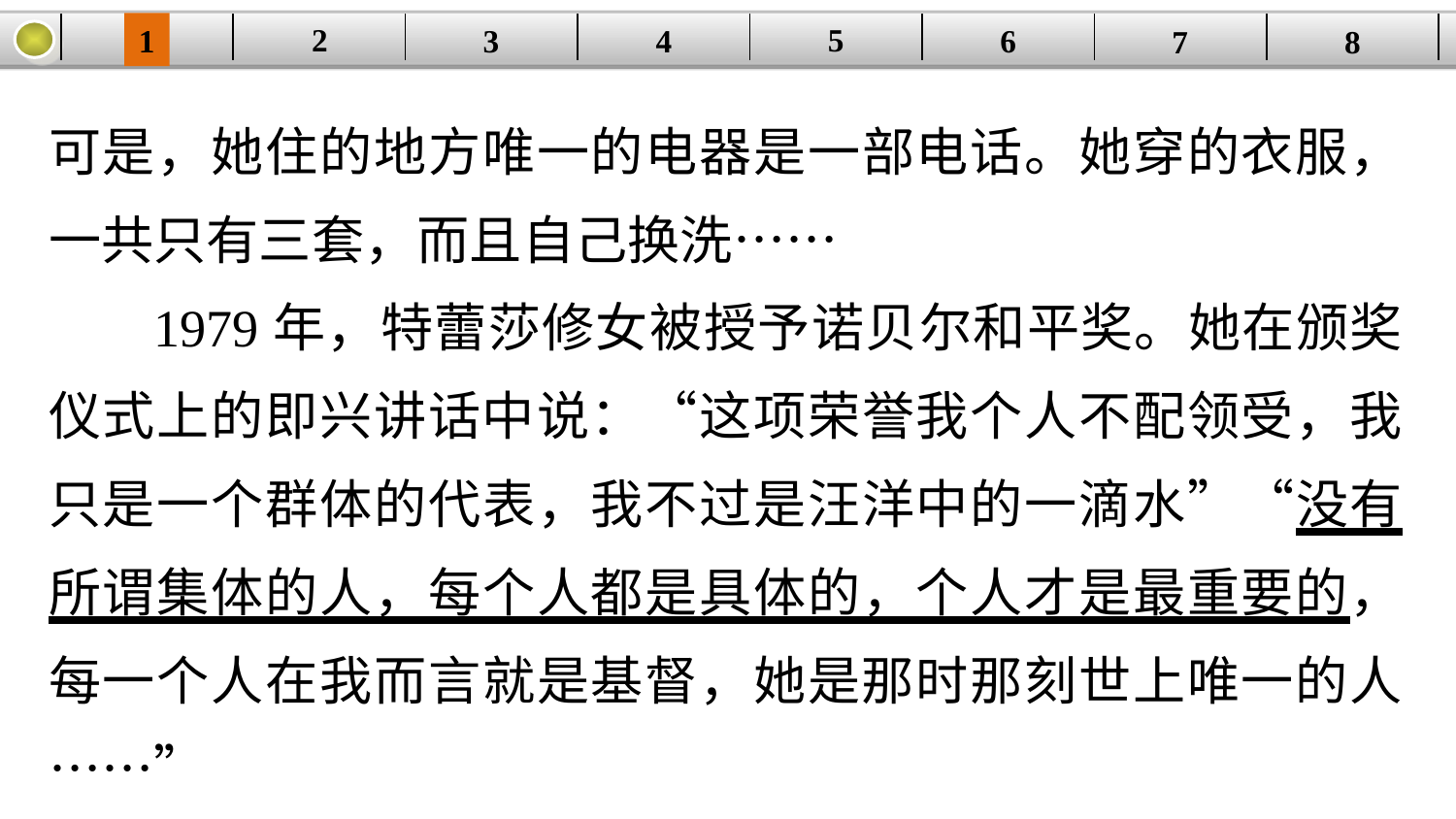

5
2
1
4
6
|  |  |  |  |  |  |  |  |
| --- | --- | --- | --- | --- | --- | --- | --- |
3
8
7

可是，她住的地方唯一的电器是一部电话。她穿的衣服，一共只有三套，而且自己换洗……
1979年，特蕾莎修女被授予诺贝尔和平奖。她在颁奖仪式上的即兴讲话中说：“这项荣誉我个人不配领受，我只是一个群体的代表，我不过是汪洋中的一滴水”“没有所谓集体的人，每个人都是具体的，个人才是最重要的，每一个人在我而言就是基督，她是那时那刻世上唯一的人……”